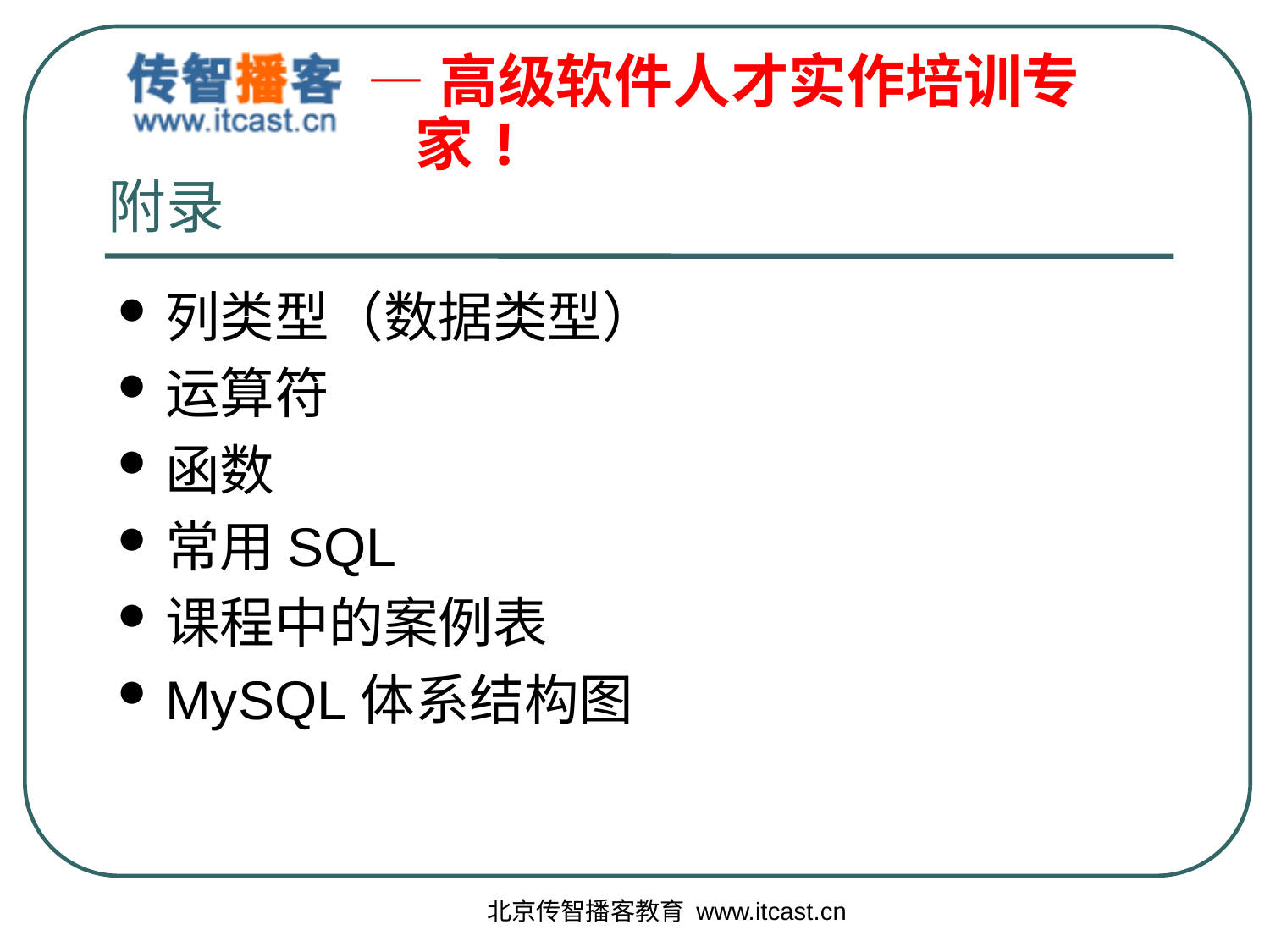

# 附录
列类型（数据类型）
运算符
函数
常用SQL
课程中的案例表
MySQL体系结构图